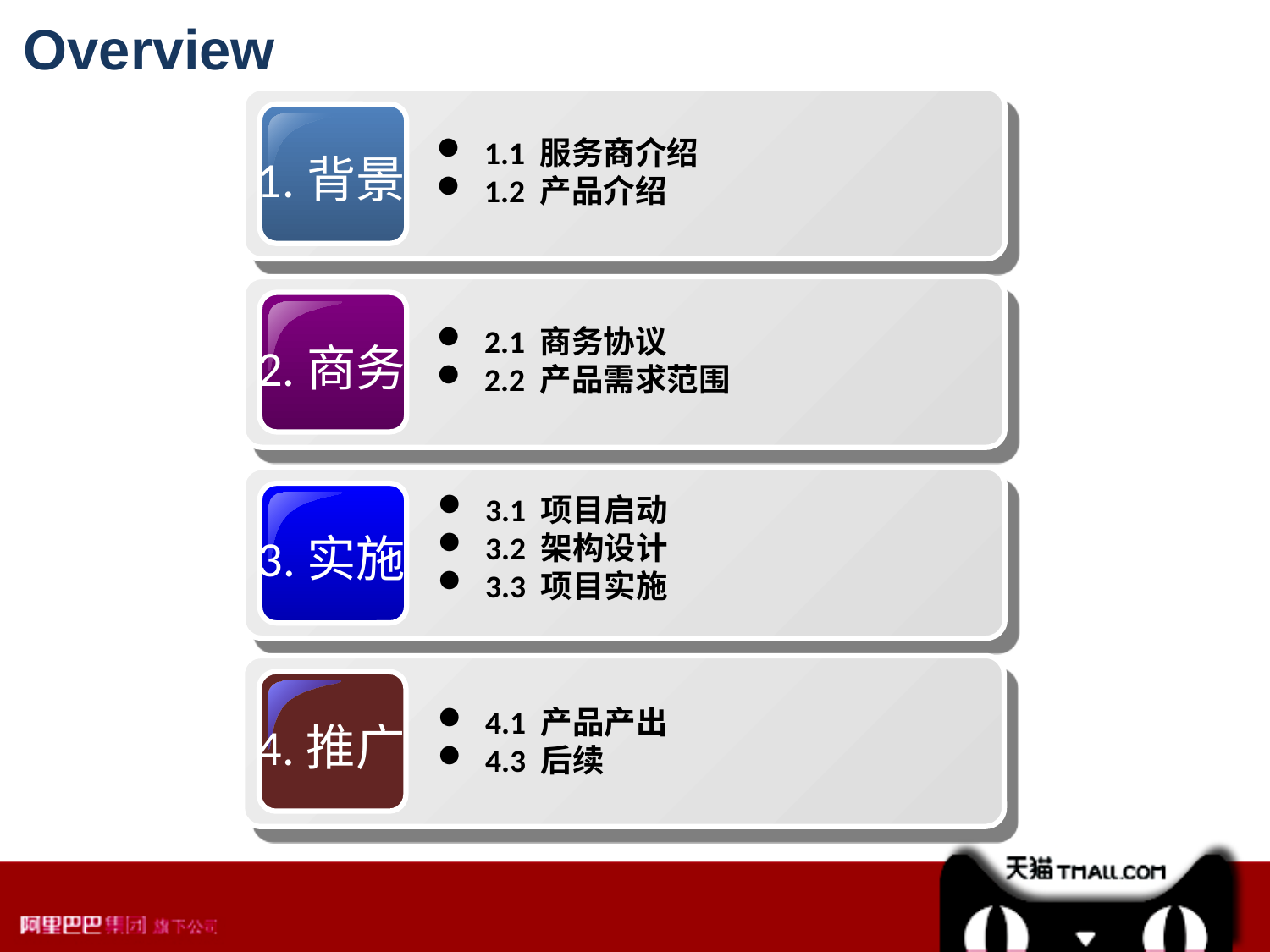

# Overview

1.1 服务商介绍
1.2 产品介绍
1.背景

2.1 商务协议
2.2 产品需求范围
2.商务

3.1 项目启动
3.2 架构设计
3.3 项目实施

3.实施

4.1 产品产出
4.3 后续
4.推广